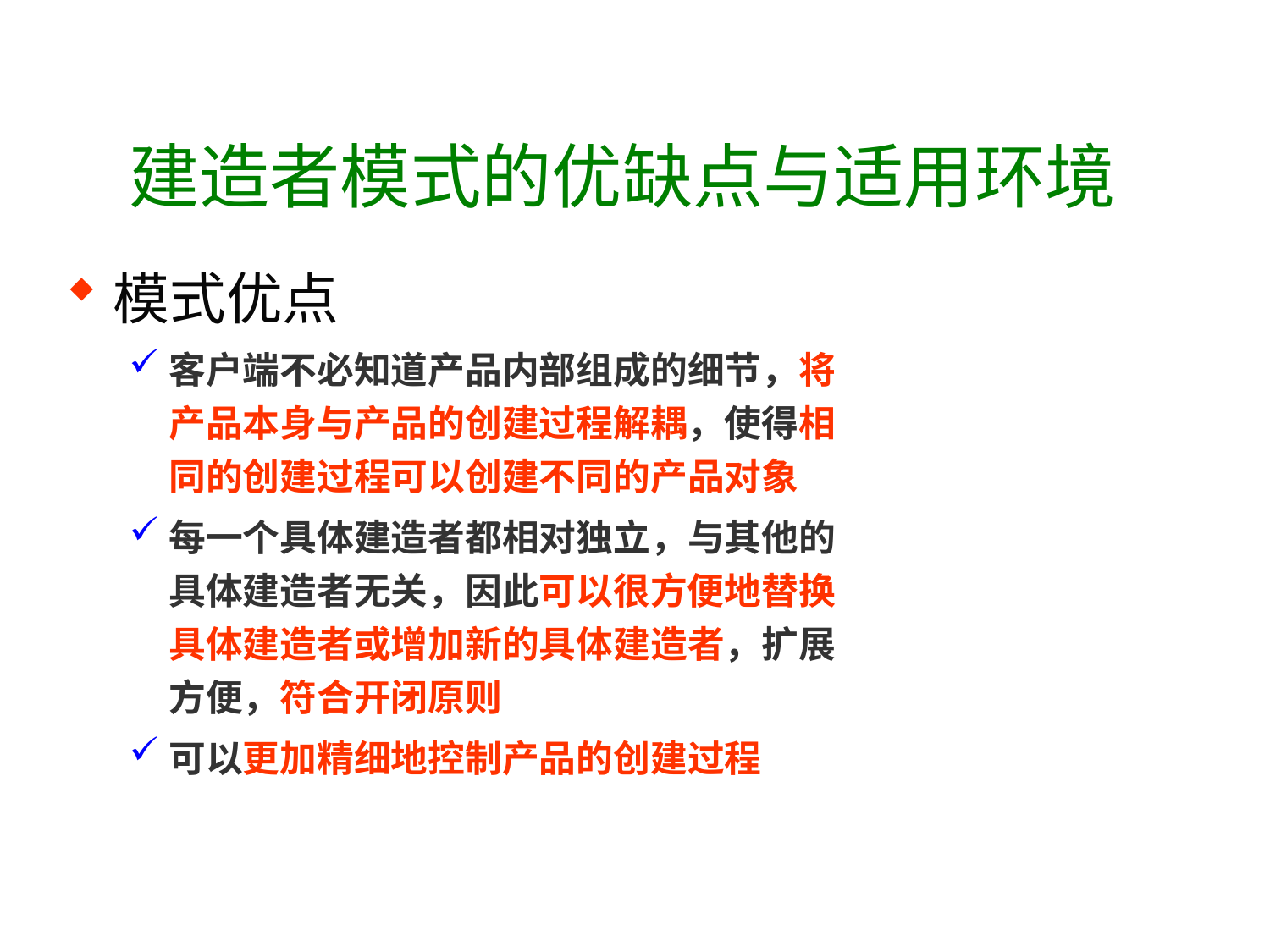

# 建造者模式的优缺点与适用环境
模式优点
客户端不必知道产品内部组成的细节，将产品本身与产品的创建过程解耦，使得相同的创建过程可以创建不同的产品对象
每一个具体建造者都相对独立，与其他的具体建造者无关，因此可以很方便地替换具体建造者或增加新的具体建造者，扩展方便，符合开闭原则
可以更加精细地控制产品的创建过程